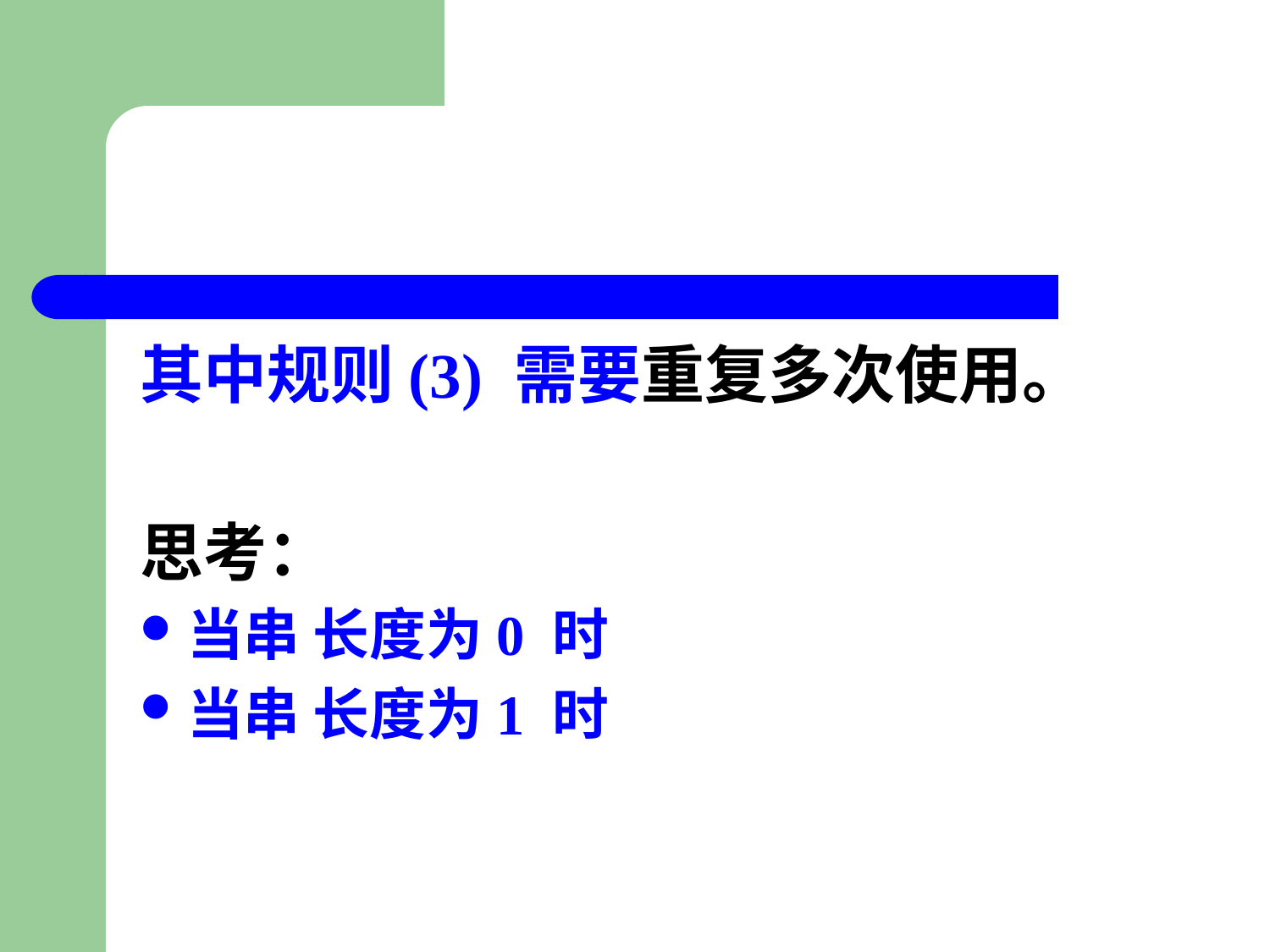

#
其中规则(3) 需要重复多次使用。

思考：
当串 长度为0 时
当串 长度为1 时